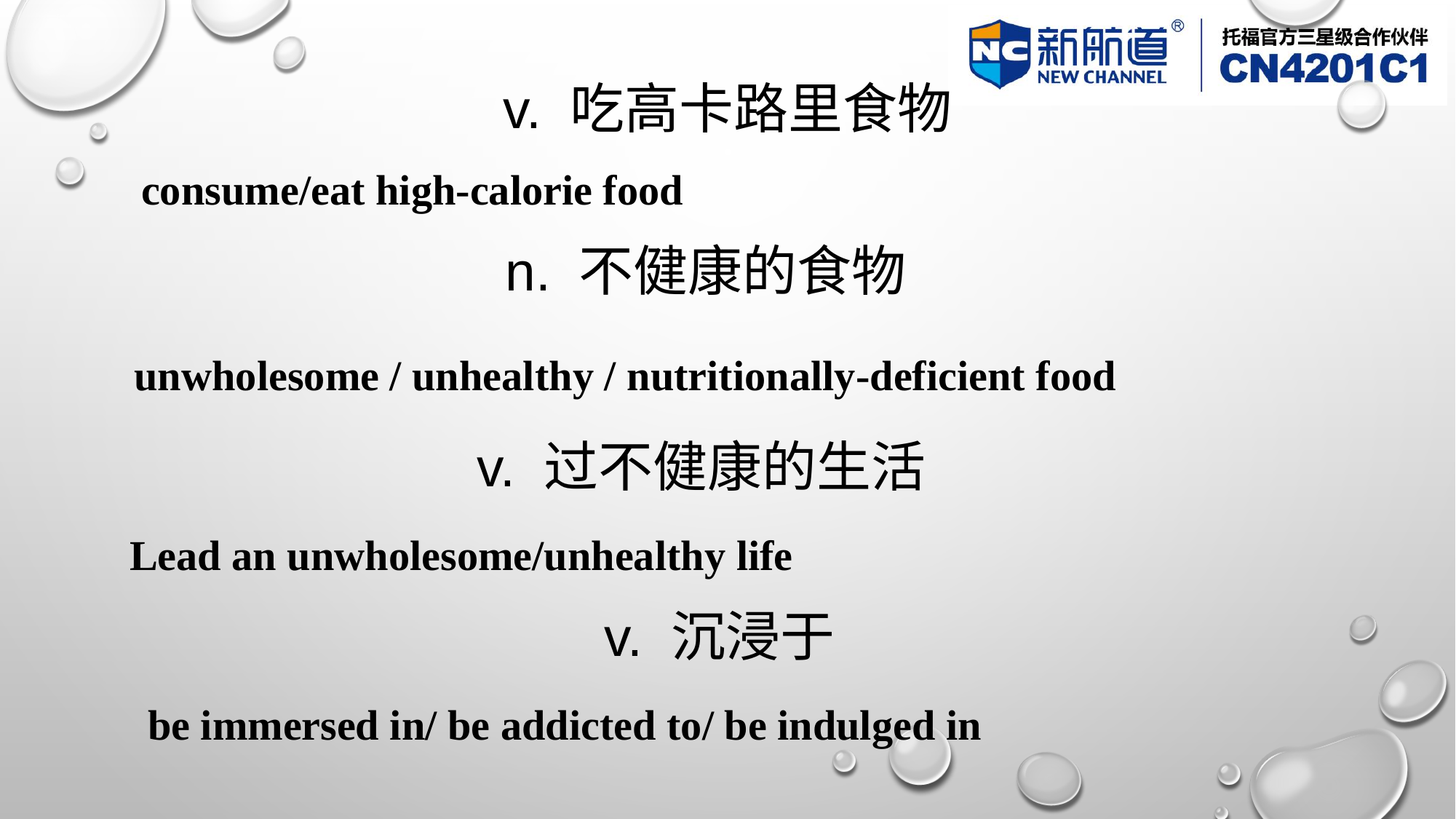

# v. 吃高卡路里食物
consume/eat high-calorie food
n. 不健康的食物
unwholesome / unhealthy / nutritionally-deficient food
v. 过不健康的生活
Lead an unwholesome/unhealthy life

v. 沉浸于
be immersed in/ be addicted to/ be indulged in